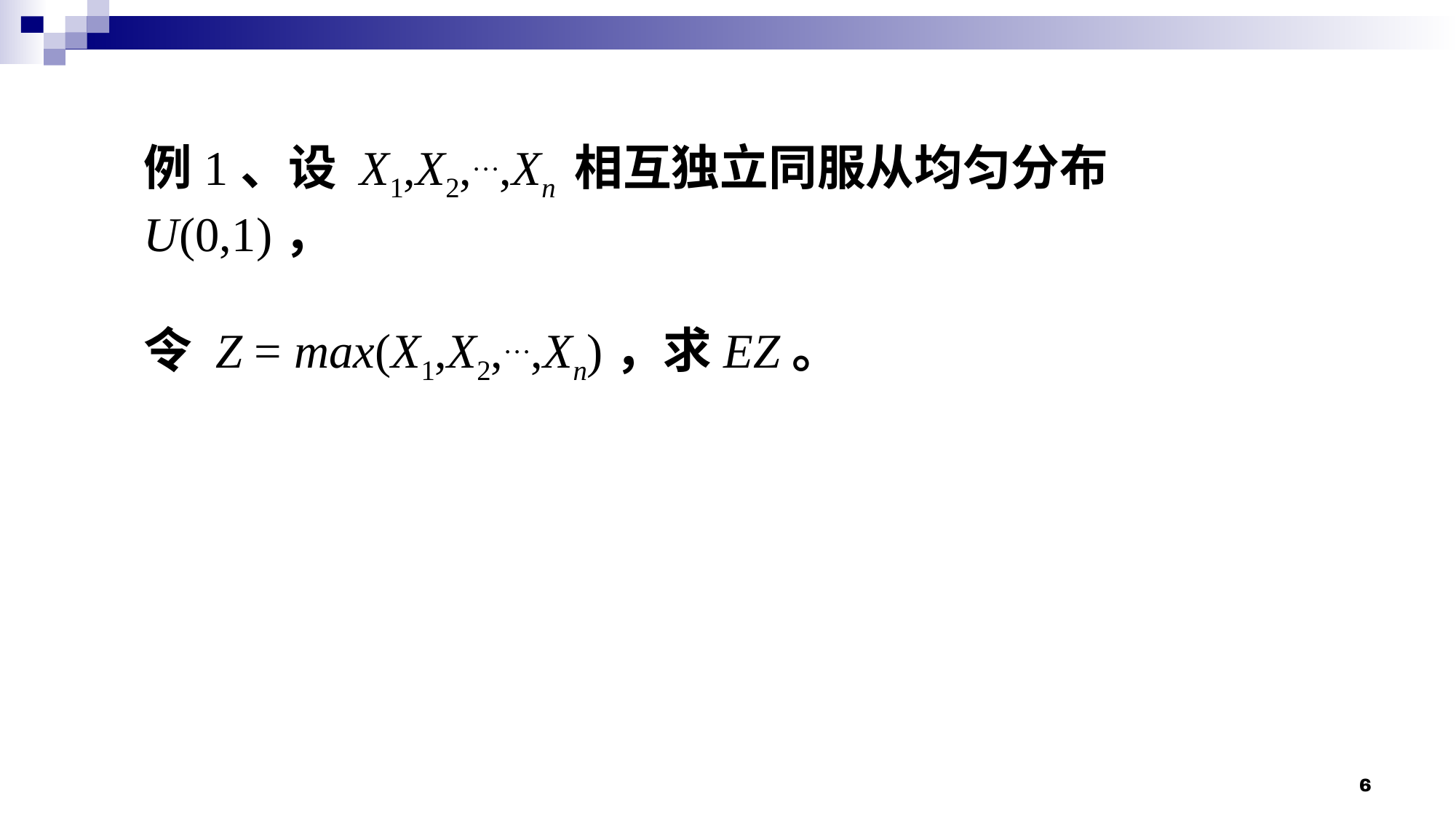

例1、设 X1,X2,…,Xn 相互独立同服从均匀分布U(0,1)，

令 Z = max(X1,X2,…,Xn)，求EZ。
6